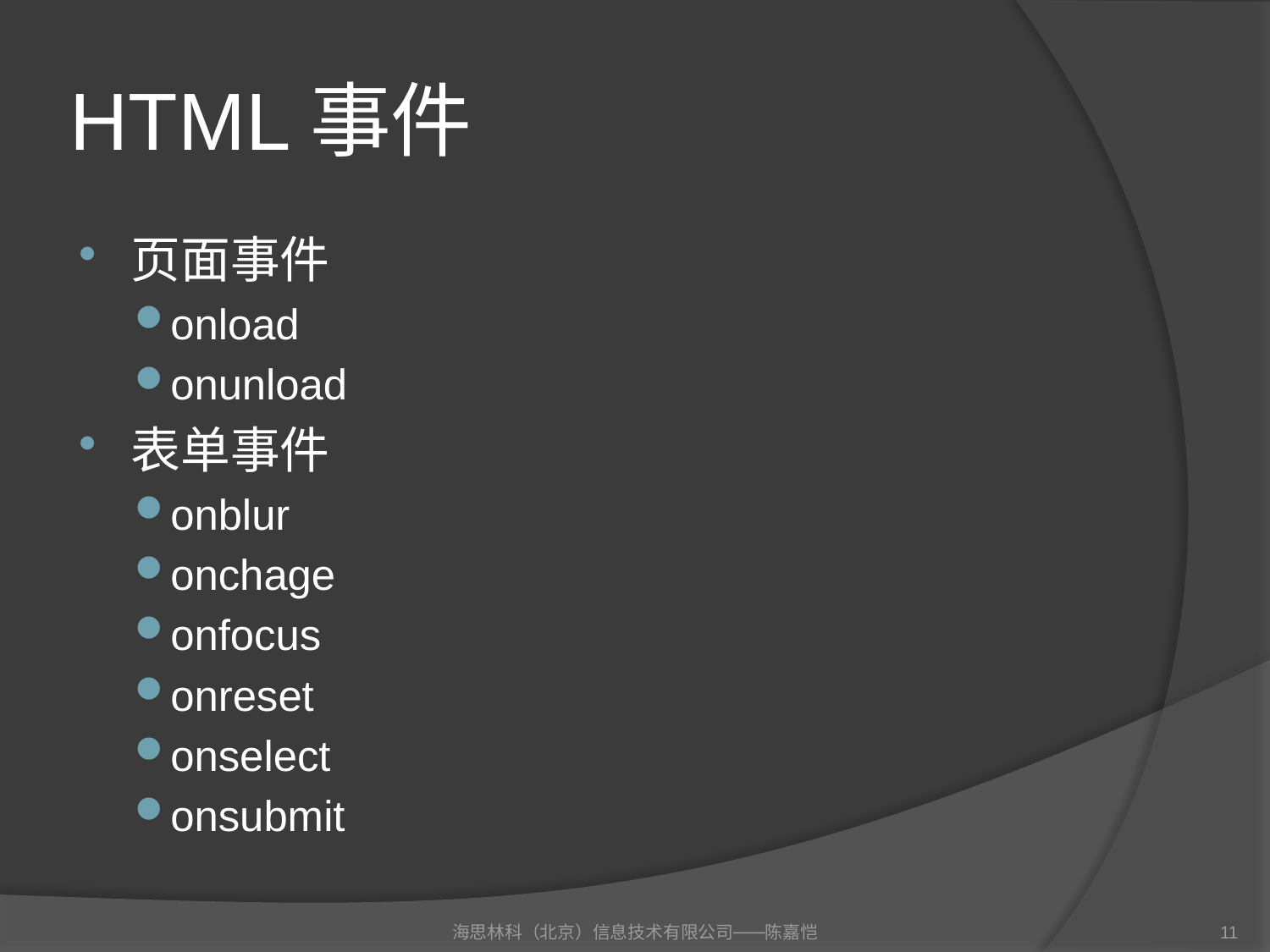

# HTML事件
页面事件
onload
onunload
表单事件
onblur
onchage
onfocus
onreset
onselect
onsubmit
海思林科（北京）信息技术有限公司——陈嘉恺
11